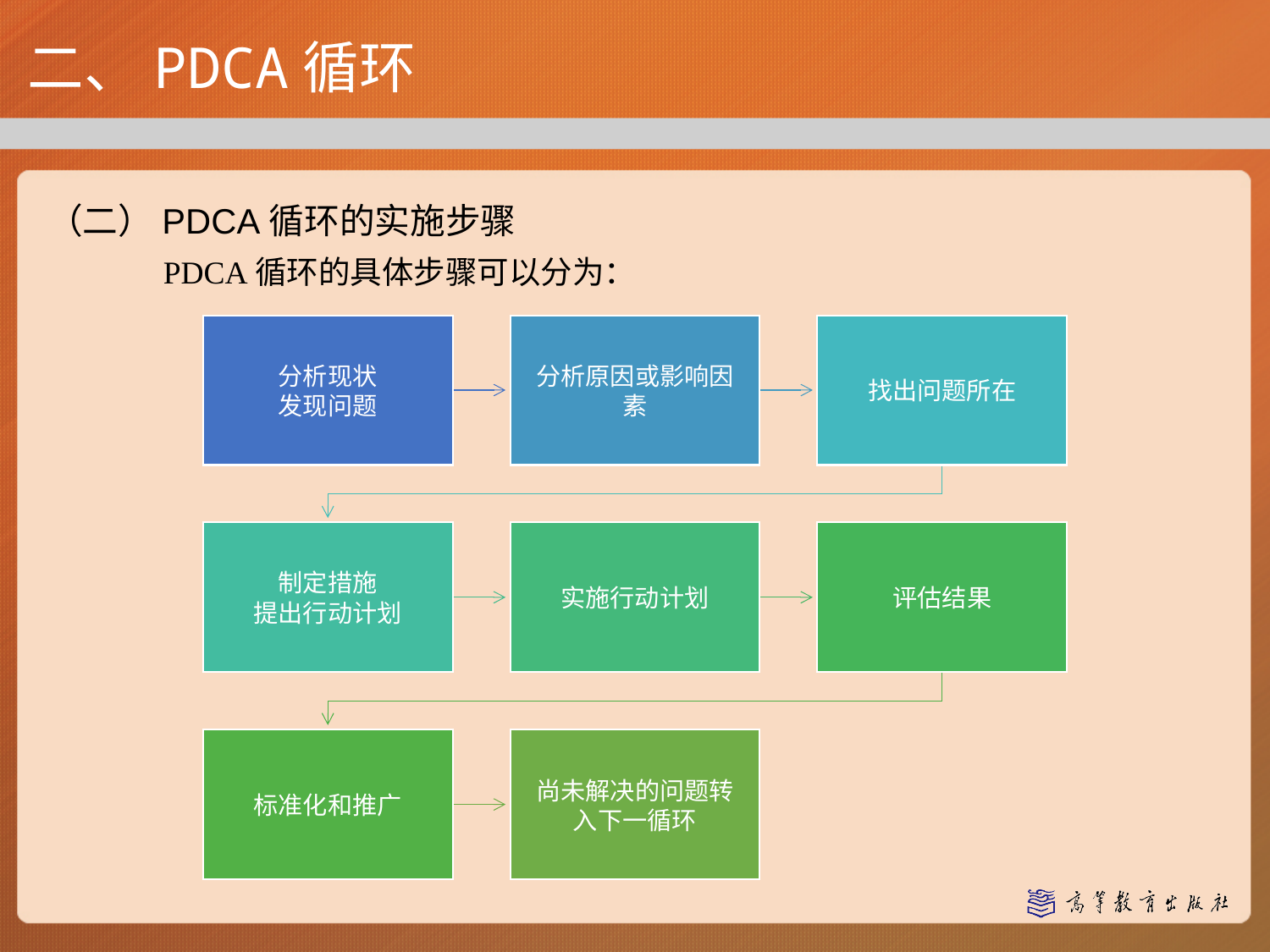

二、PDCA循环
（二）PDCA循环的实施步骤
PDCA循环的具体步骤可以分为：

分析现状
发现问题

分析原因或影响因素

找出问题所在

制定措施
提出行动计划

实施行动计划

评估结果

标准化和推广
尚未解决的问题转入下一循环